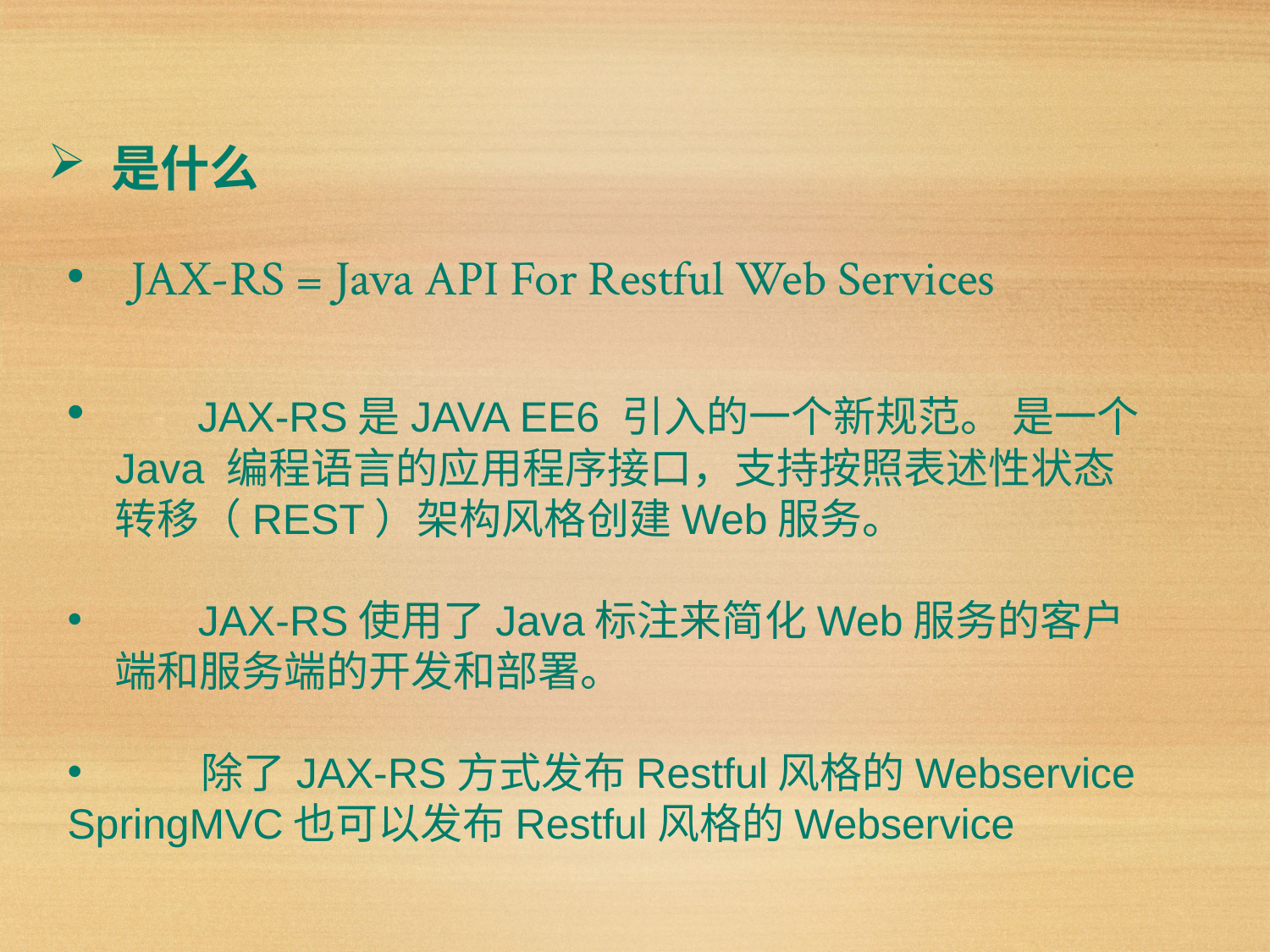

是什么
JAX-RS = Java API For Restful Web Services
      JAX-RS是JAVA EE6 引入的一个新规范。 是一个Java 编程语言的应用程序接口，支持按照表述性状态转移（REST）架构风格创建Web服务。

       JAX-RS使用了Java标注来简化Web服务的客户端和服务端的开发和部署。

        除了JAX-RS方式发布Restful风格的Webservice
SpringMVC也可以发布Restful风格的Webservice